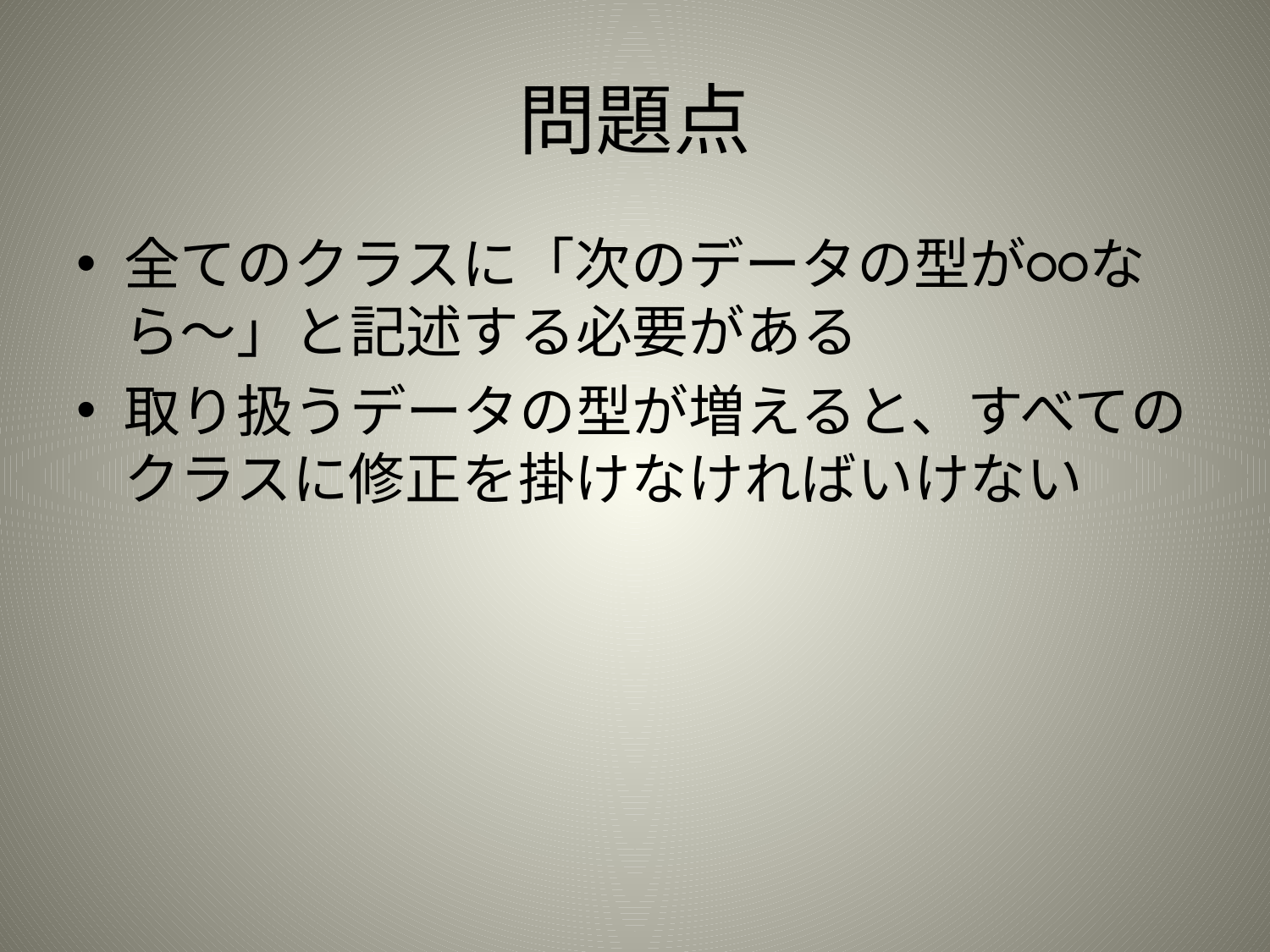

# 問題点
全てのクラスに「次のデータの型が○○なら～」と記述する必要がある
取り扱うデータの型が増えると、すべてのクラスに修正を掛けなければいけない